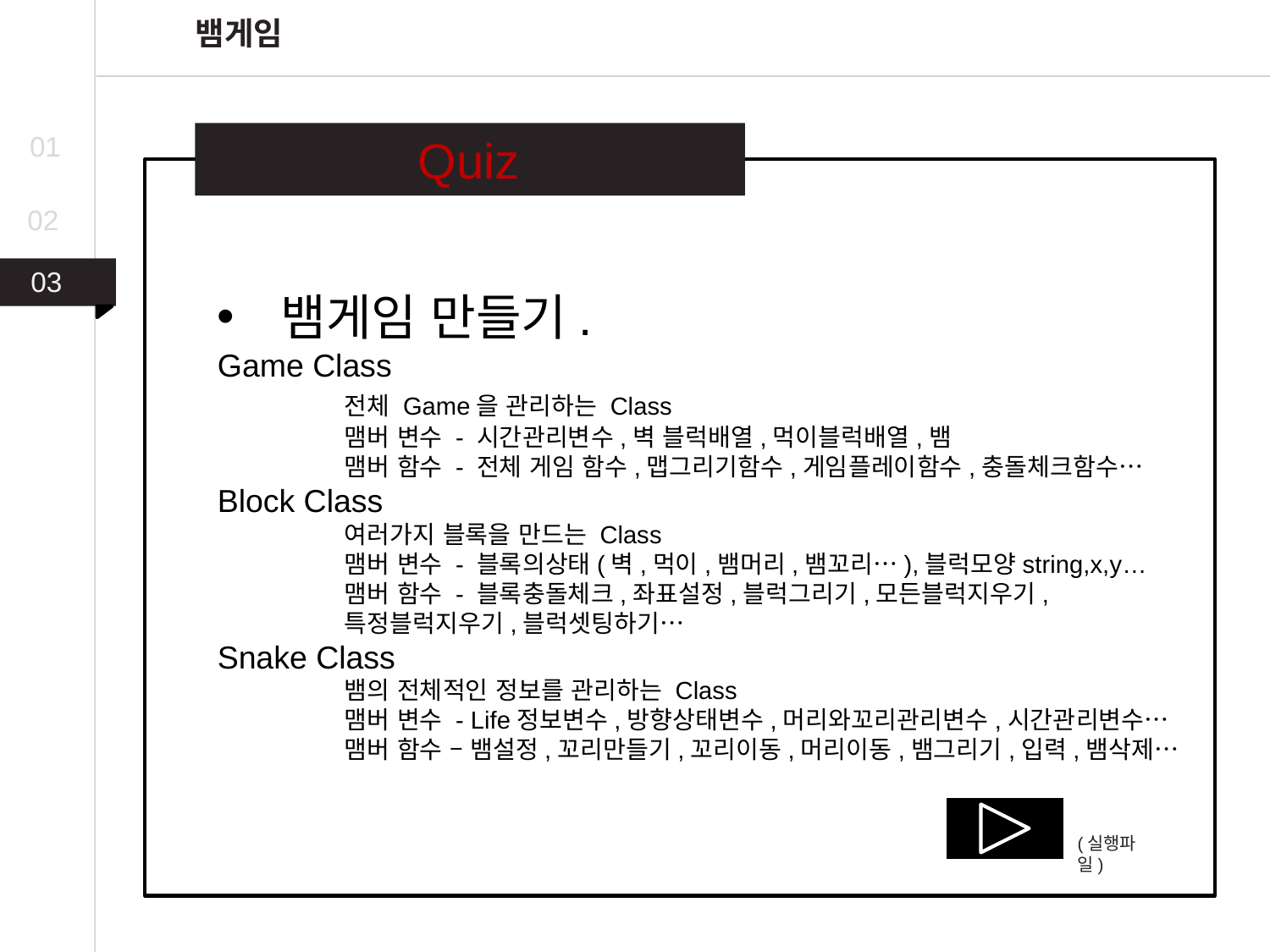

뱀게임
01
Quiz

02
03

03
02
뱀게임 만들기.
Game Class
	전체 Game을 관리하는 Class
	맴버 변수 - 시간관리변수,벽 블럭배열,먹이블럭배열,뱀
	맴버 함수 - 전체 게임 함수,맵그리기함수,게임플레이함수,충돌체크함수…
Block Class
	여러가지 블록을 만드는 Class
	맴버 변수 - 블록의상태(벽,먹이,뱀머리,뱀꼬리…),블럭모양string,x,y…
	맴버 함수 - 블록충돌체크,좌표설정,블럭그리기,모든블럭지우기,
	특정블럭지우기,블럭셋팅하기…
Snake Class
	뱀의 전체적인 정보를 관리하는 Class
	맴버 변수 - Life정보변수,방향상태변수,머리와꼬리관리변수,시간관리변수…
	맴버 함수 – 뱀설정,꼬리만들기,꼬리이동,머리이동,뱀그리기,입력,뱀삭제…

(실행파일)